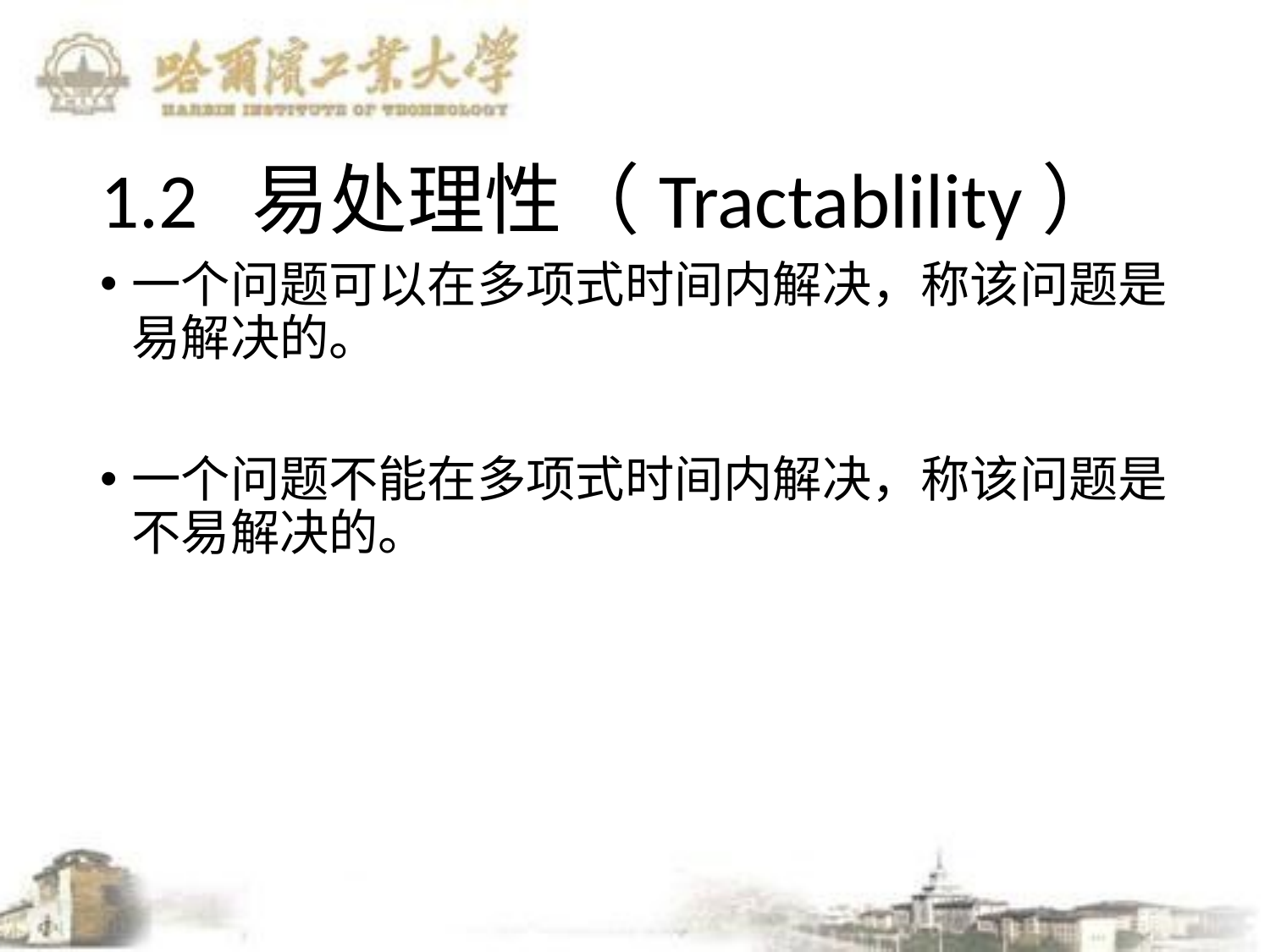

# 1.2  易处理性（Tractablility）
一个问题可以在多项式时间内解决，称该问题是易解决的。

一个问题不能在多项式时间内解决，称该问题是不易解决的。